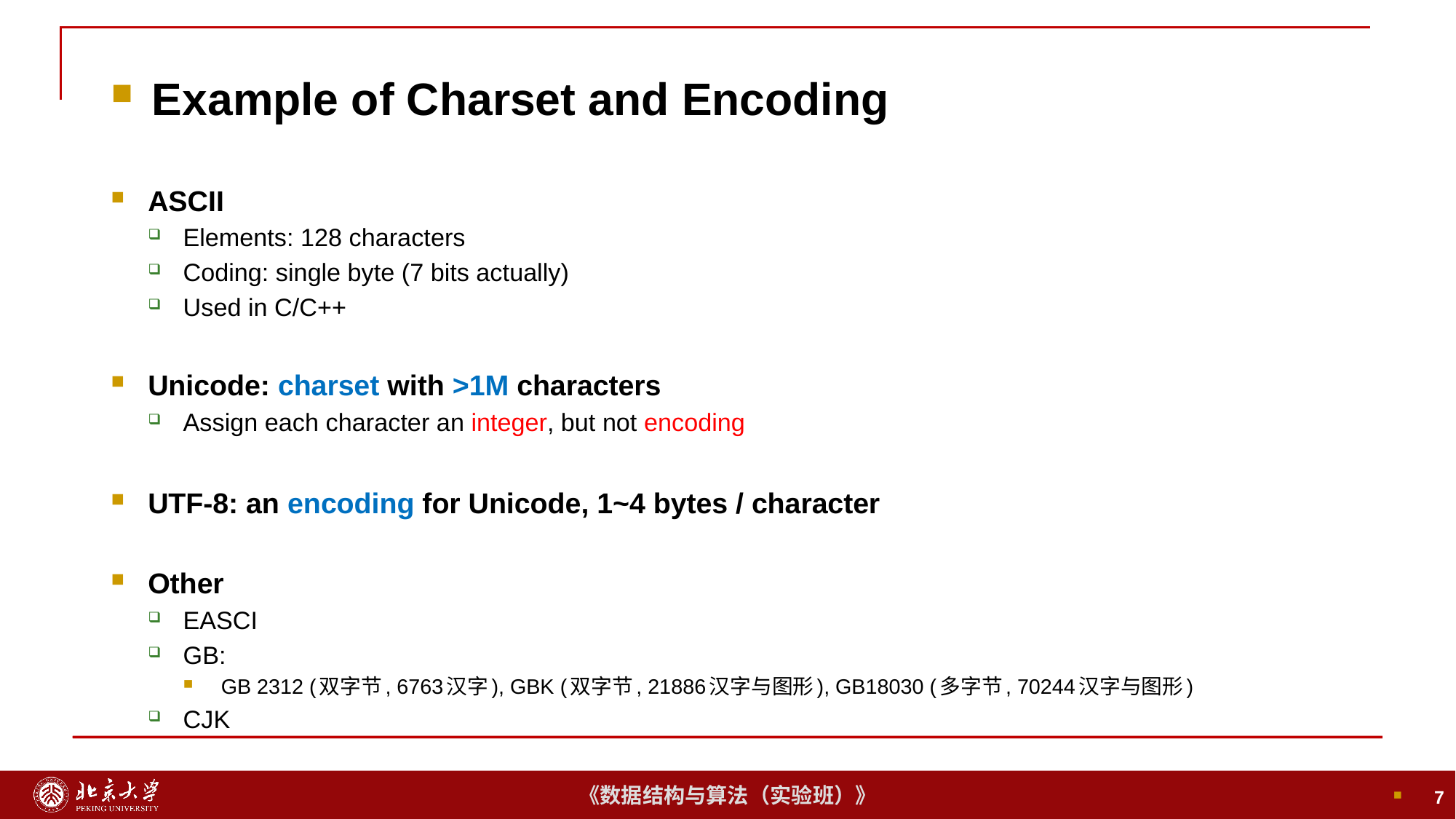

Example of Charset and Encoding
ASCII
Elements: 128 characters
Coding: single byte (7 bits actually)
Used in C/C++

Unicode: charset with >1M characters
Assign each character an integer, but not encoding

UTF-8: an encoding for Unicode, 1~4 bytes / character

Other
EASCI
GB:
GB 2312 (双字节, 6763汉字), GBK (双字节, 21886汉字与图形), GB18030 (多字节, 70244汉字与图形)
CJK
7